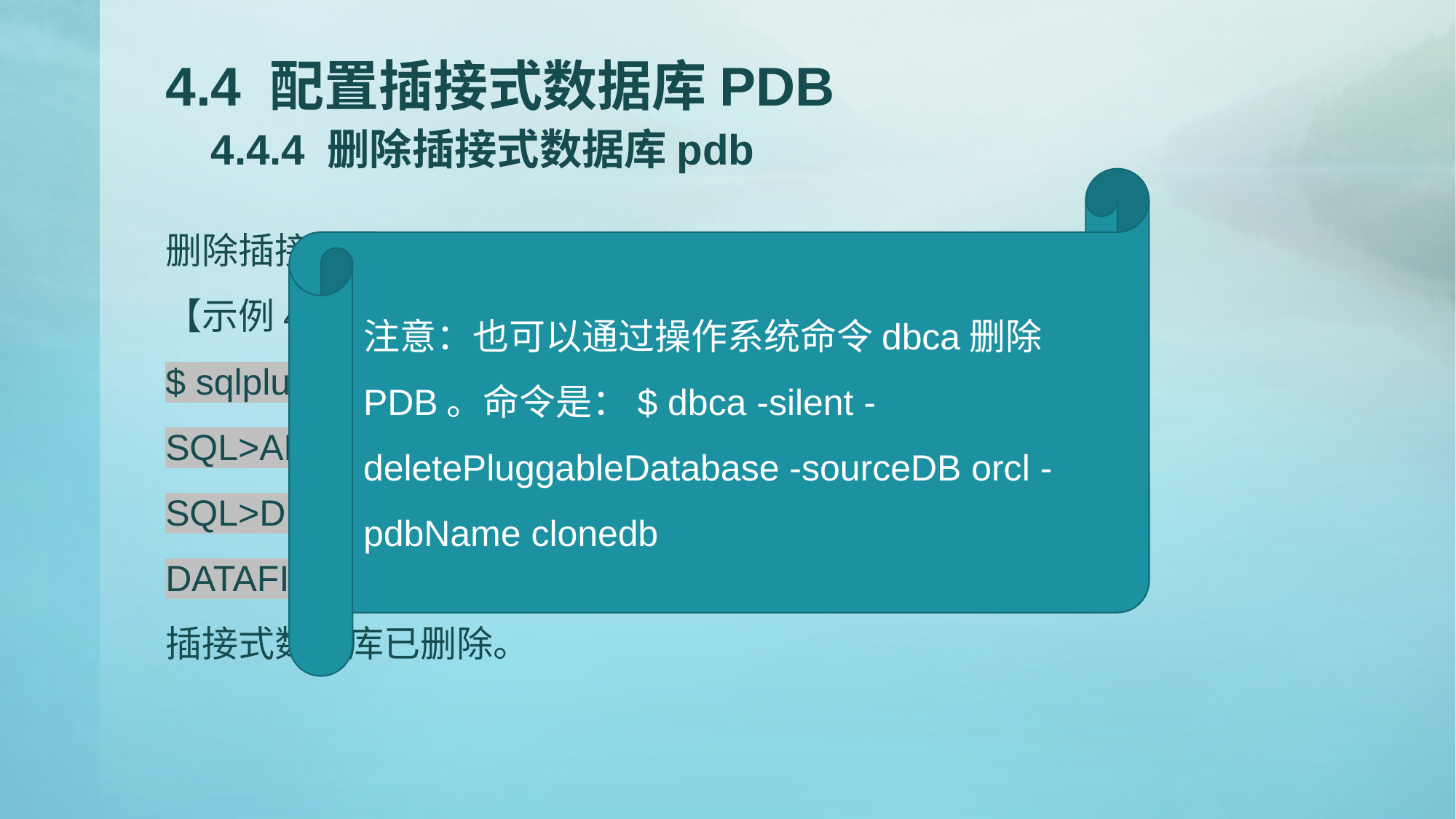

# 4.4 配置插接式数据库PDB 4.4.4 删除插接式数据库pdb
注意：也可以通过操作系统命令dbca删除PDB。命令是：$ dbca -silent -deletePluggableDatabase -sourceDB orcl -pdbName clonedb
删除插接式数据库的命令是“drop pluggable database …”。
【示例4-7】删除插接式数据库clonedb
$ sqlplus / as sysdba
SQL>ALTER PLUGGABLE DATABASE clonedb CLOSE；
SQL>DROP PLUGGABLE DATABASE clonedb INCLUDING DATAFILES；
插接式数据库已删除。